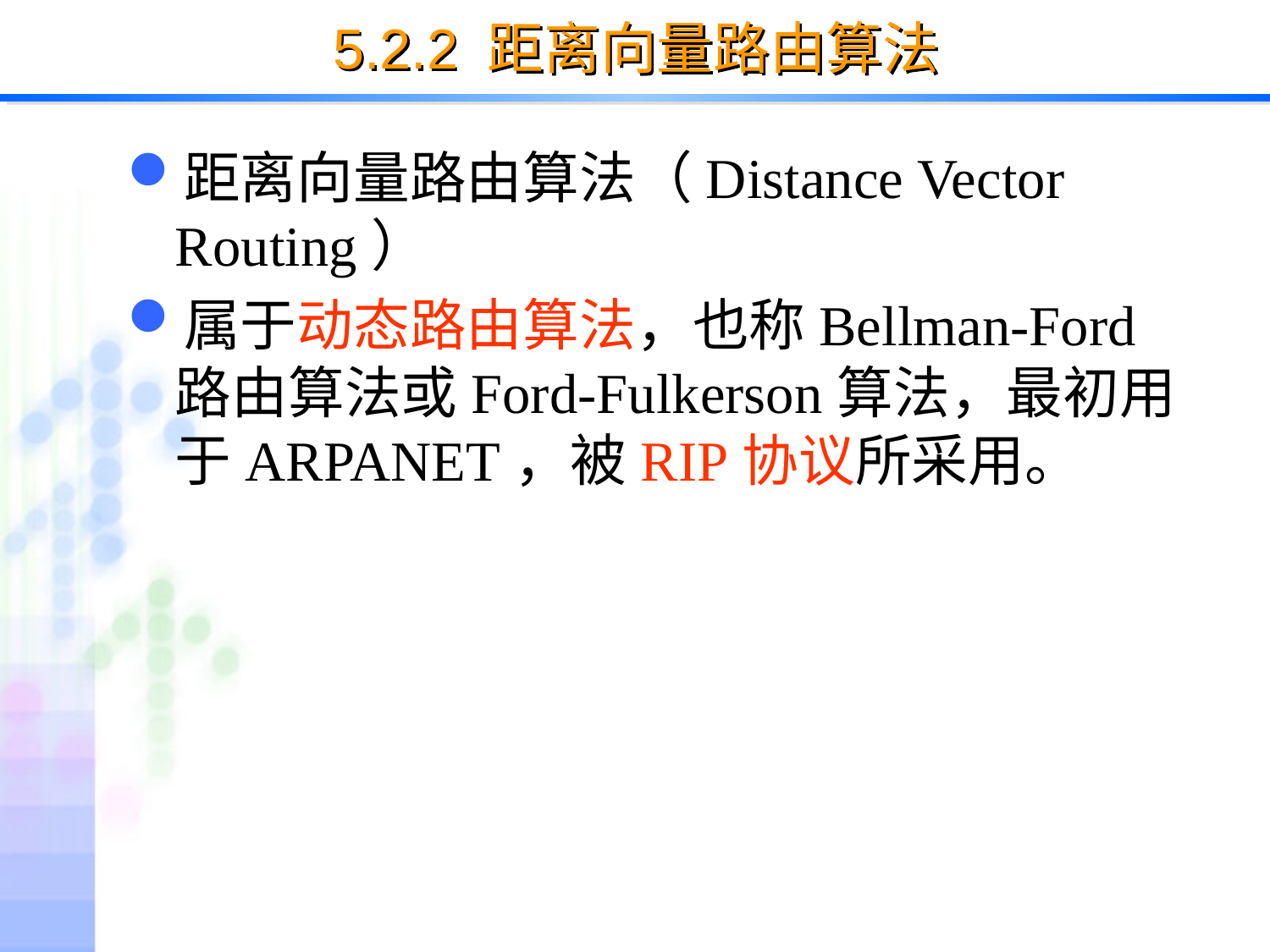

# 5.2.2 距离向量路由算法
距离向量路由算法（Distance Vector Routing）
属于动态路由算法，也称Bellman-Ford路由算法或Ford-Fulkerson算法，最初用于ARPANET，被RIP协议所采用。